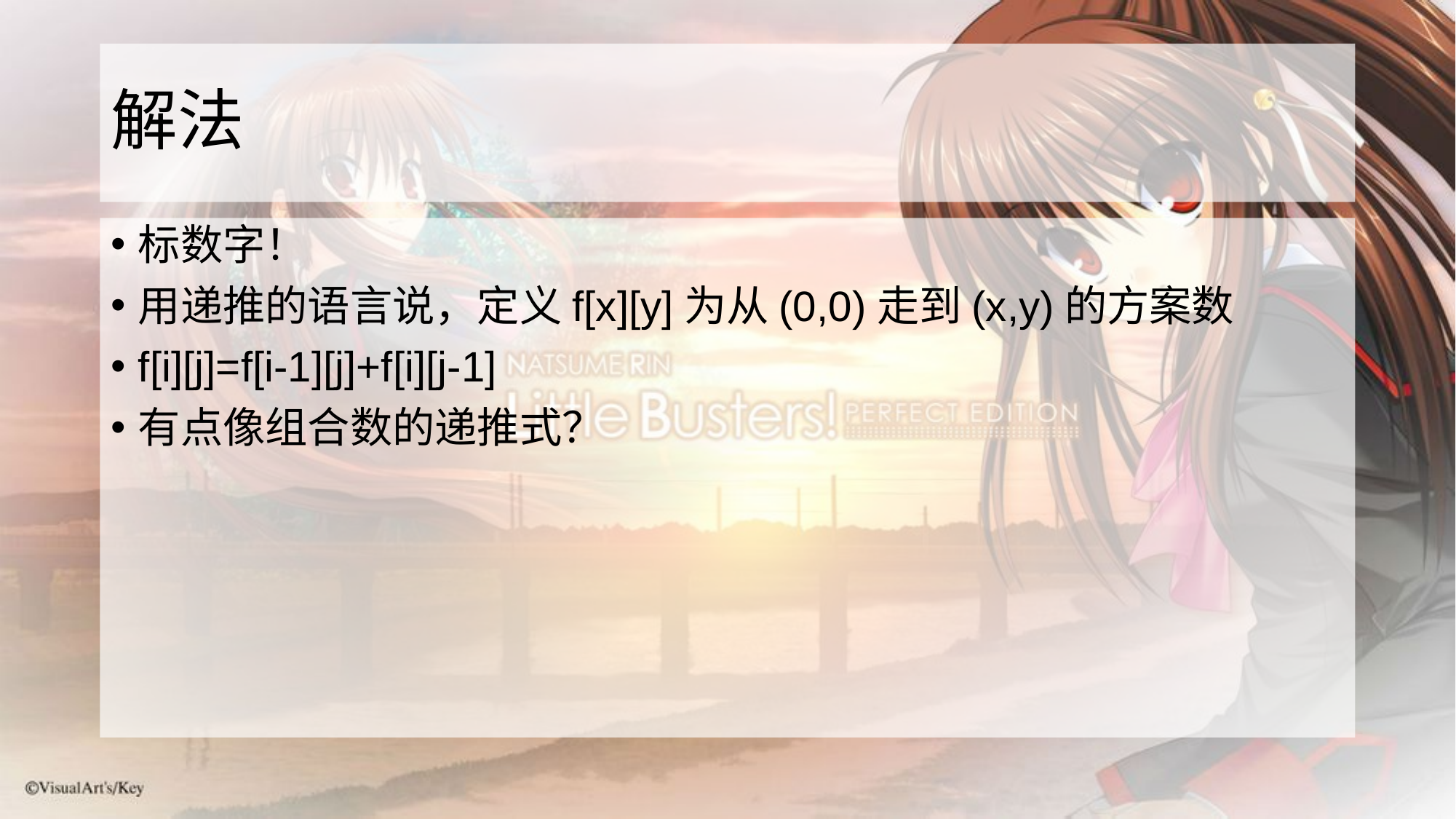

# 解法
标数字！
用递推的语言说，定义f[x][y]为从(0,0)走到(x,y)的方案数
f[i][j]=f[i-1][j]+f[i][j-1]
有点像组合数的递推式？